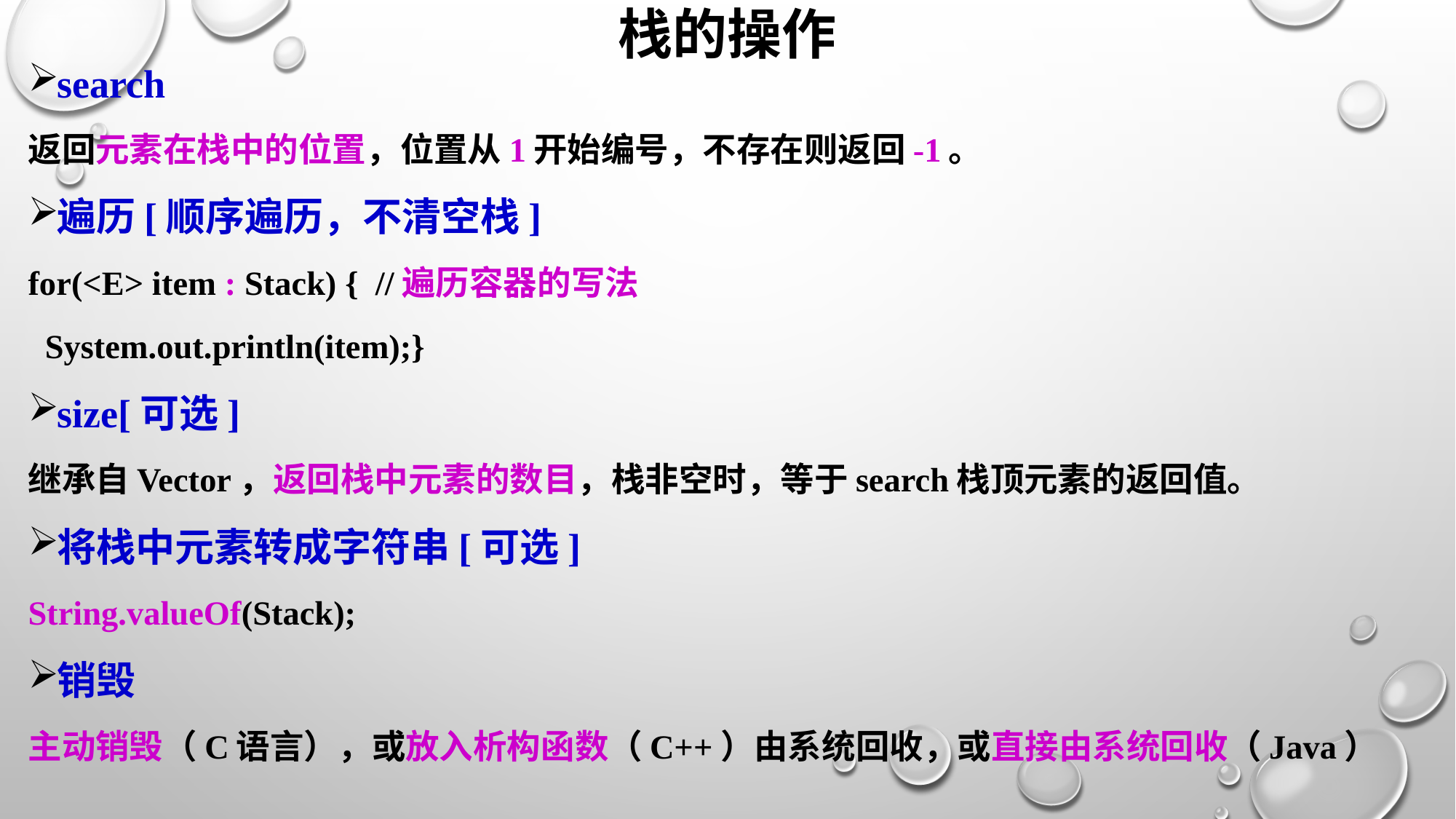

# 栈的操作
search
返回元素在栈中的位置，位置从1开始编号，不存在则返回-1。
遍历[顺序遍历，不清空栈]
for(<E> item : Stack) {  //遍历容器的写法
  System.out.println(item);}
size[可选]
继承自Vector，返回栈中元素的数目，栈非空时，等于search栈顶元素的返回值。
将栈中元素转成字符串[可选]
String.valueOf(Stack);
销毁
主动销毁（C语言），或放入析构函数（C++）由系统回收，或直接由系统回收（Java）